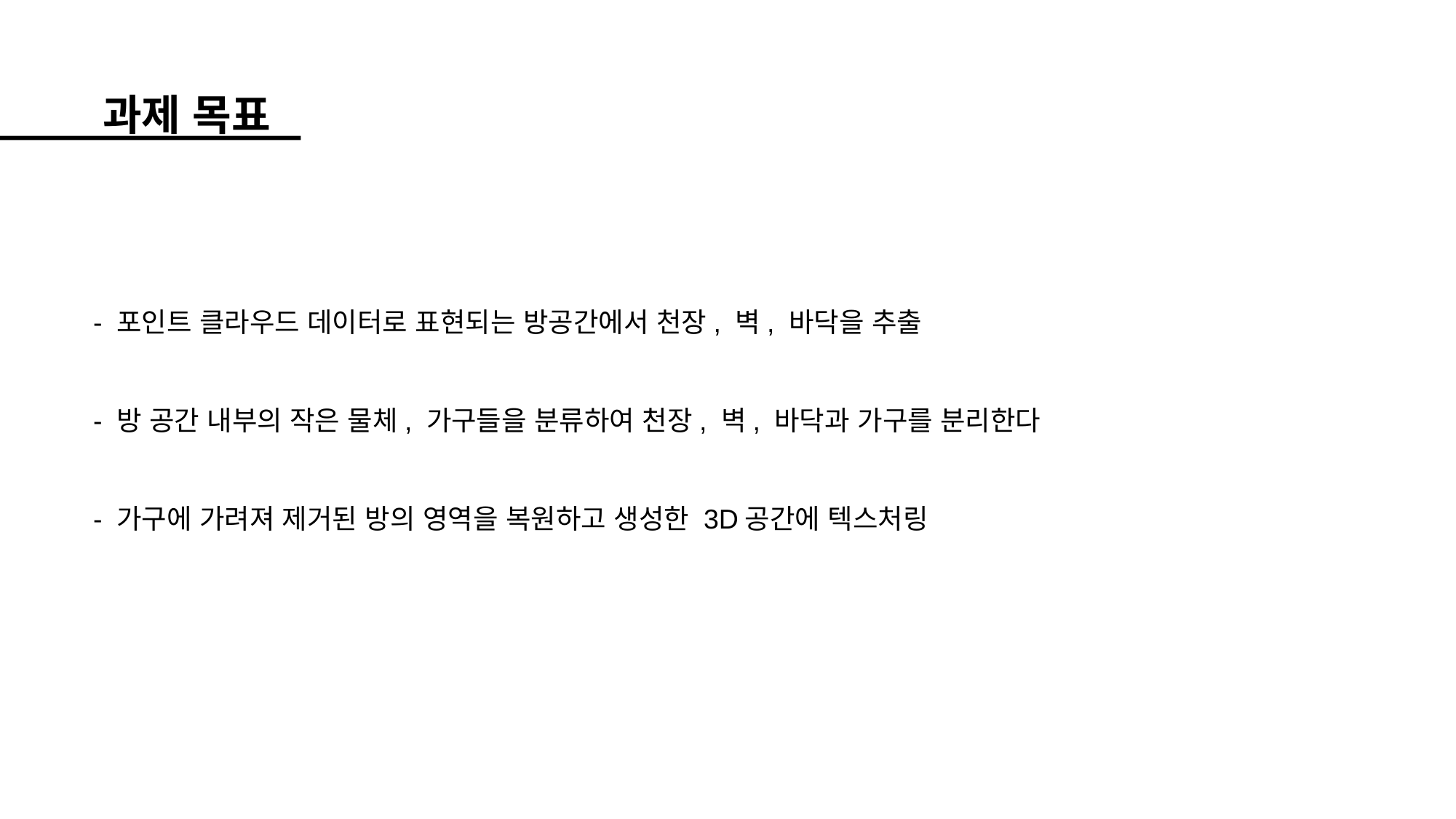

과제 목표

- 포인트 클라우드 데이터로 표현되는 방공간에서 천장, 벽, 바닥을 추출

- 방 공간 내부의 작은 물체, 가구들을 분류하여 천장, 벽, 바닥과 가구를 분리한다

- 가구에 가려져 제거된 방의 영역을 복원하고 생성한 3D공간에 텍스처링